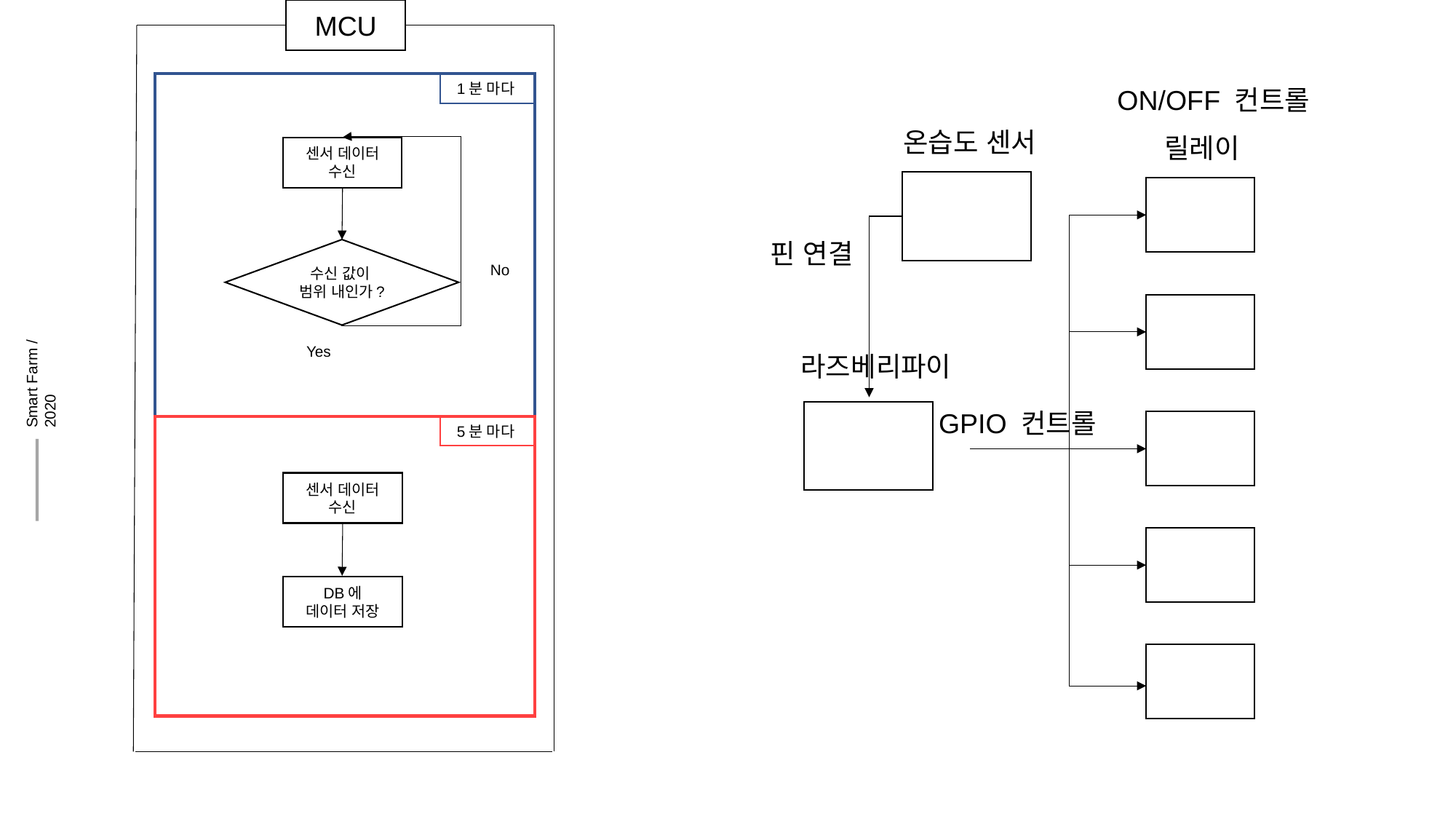

MCU

1분 마다
ON/OFF 컨트롤
온습도 센서
릴레이
센서 데이터 수신

핀 연결
수신 값이
범위 내인가?
No
Smart Farm /   2020
Yes
라즈베리파이
GPIO 컨트롤

5분 마다
센서 데이터 수신
DB에
데이터 저장